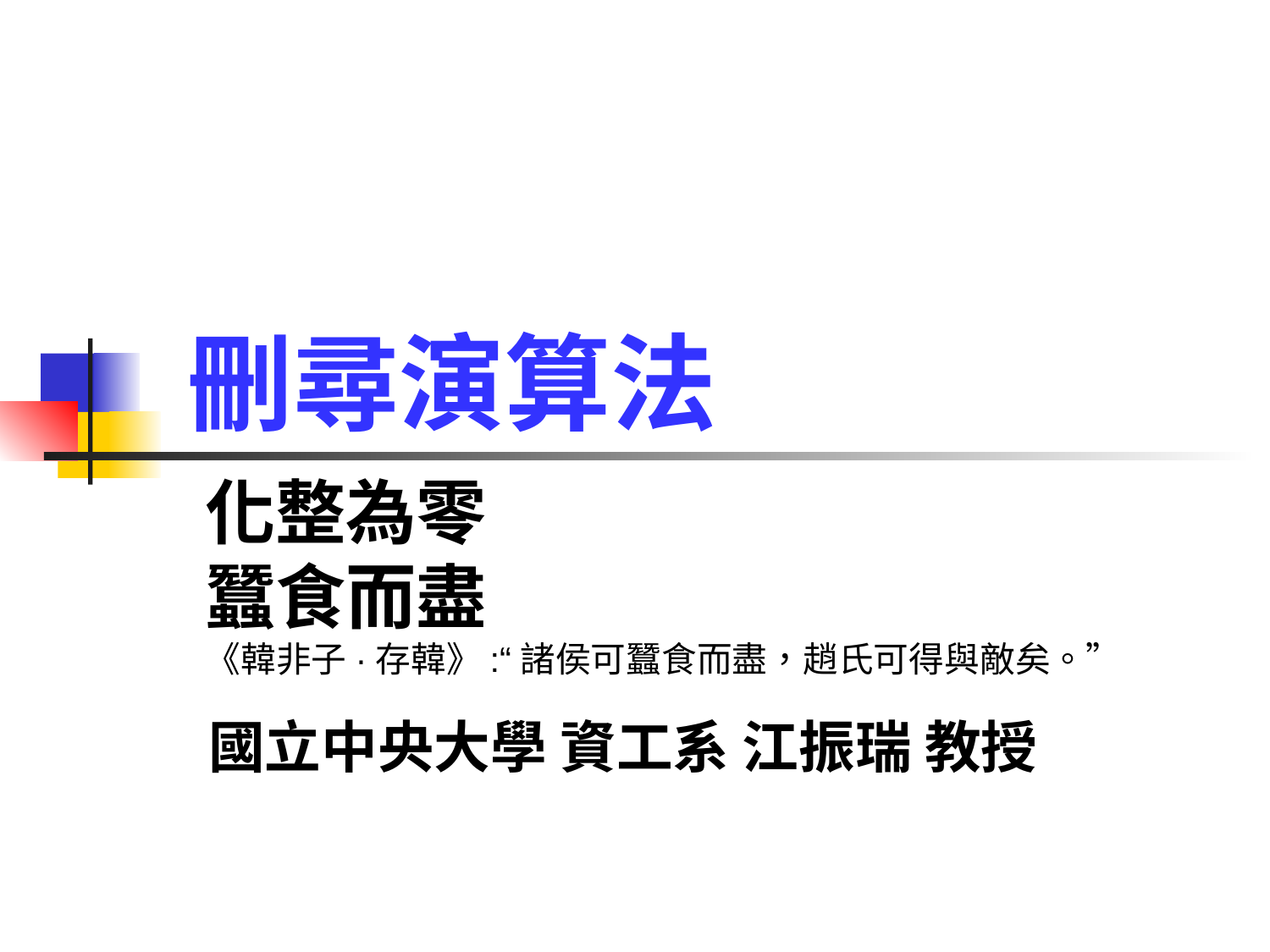

# 刪尋演算法
化整為零
蠶食而盡
《韓非子·存韓》:“諸侯可蠶食而盡，趙氏可得與敵矣。”

國立中央大學 資工系 江振瑞 教授